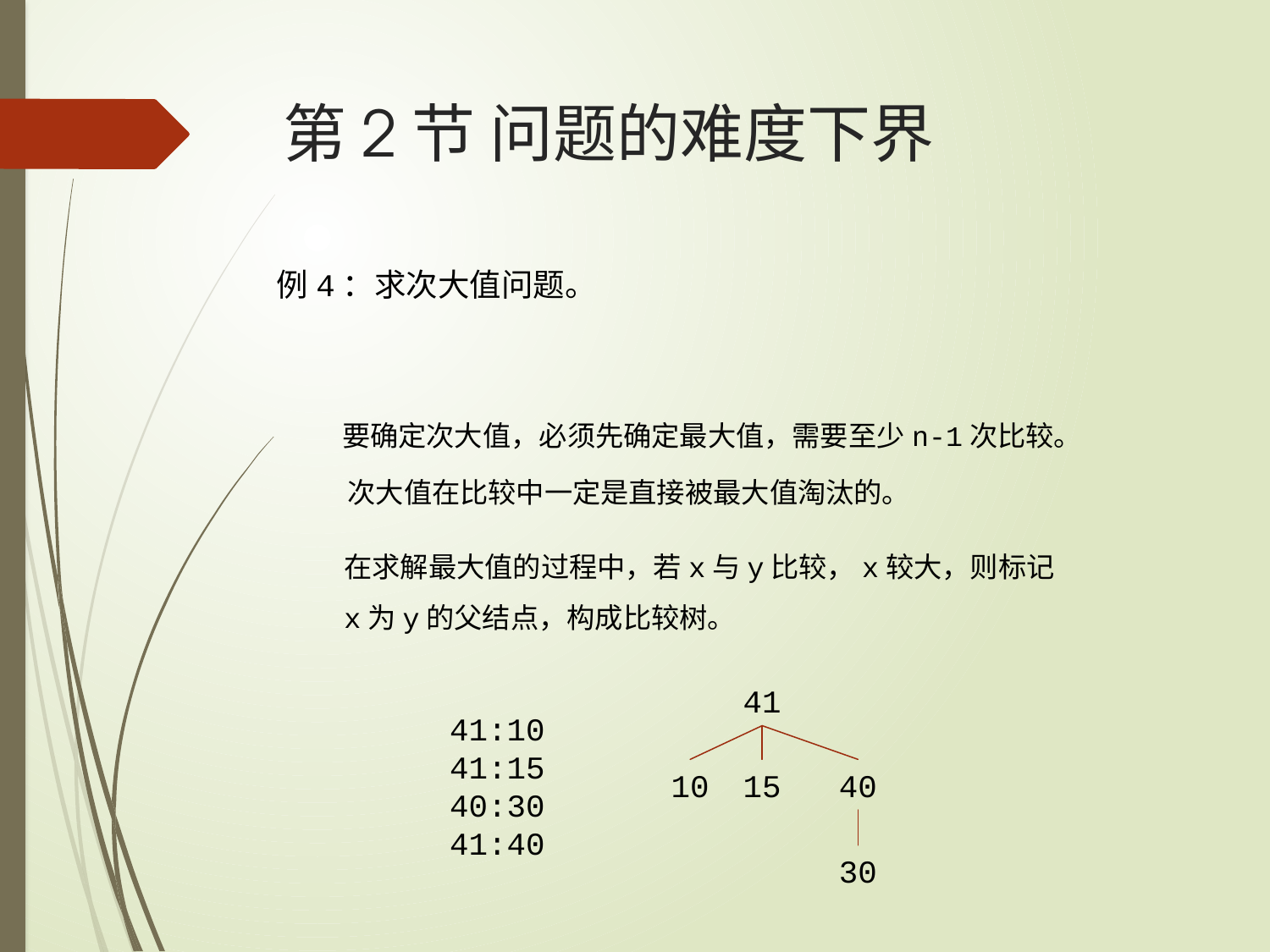

# 第2节 问题的难度下界
例4：求次大值问题。
要确定次大值，必须先确定最大值，需要至少n-1次比较。
次大值在比较中一定是直接被最大值淘汰的。
在求解最大值的过程中，若x与y比较，x较大，则标记x为y的父结点，构成比较树。
41
10
15
40
30
41:10
41:15
40:30
41:40